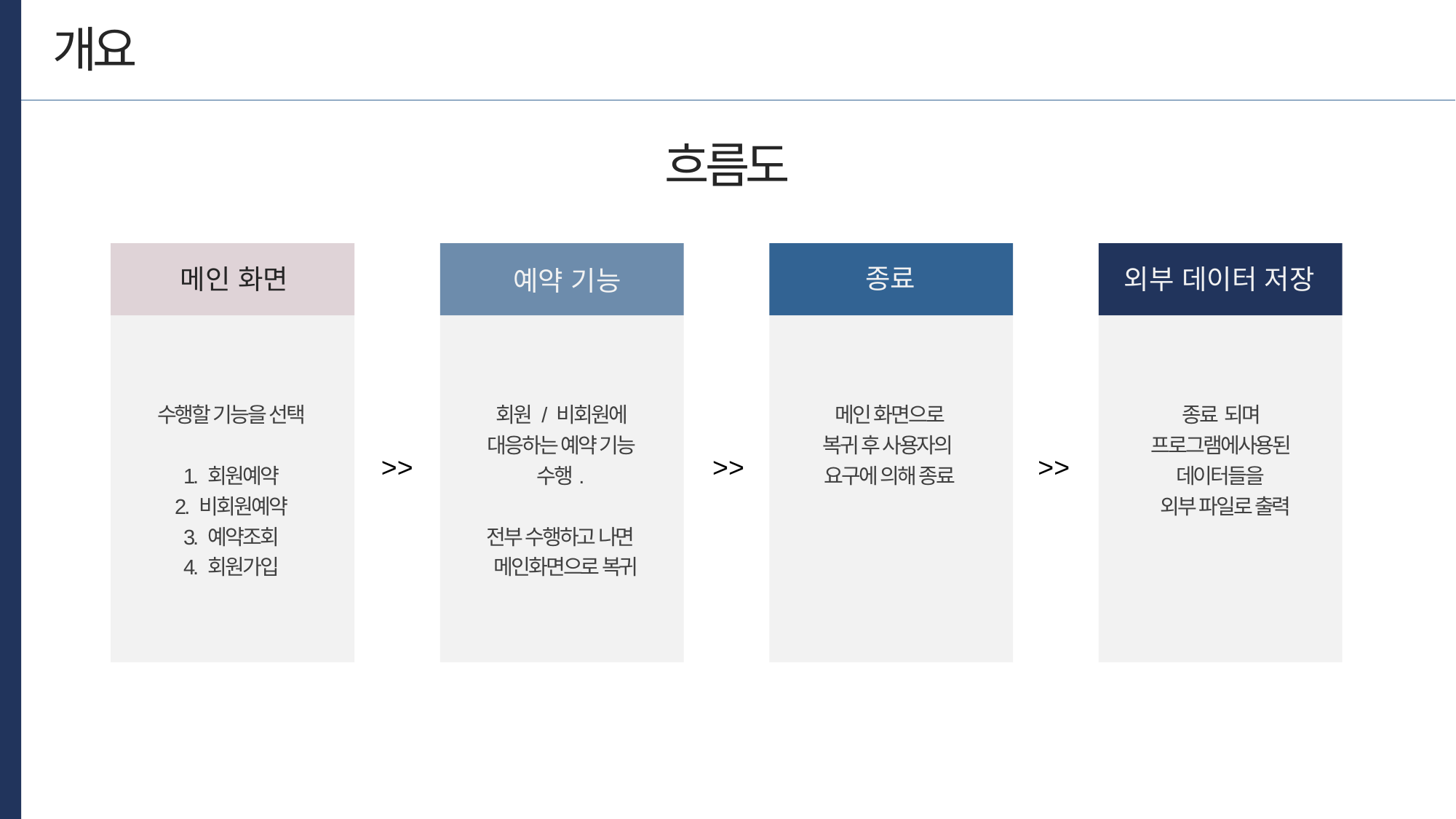

개요
흐름도

종료
메인 화면
외부 데이터 저장
예약 기능
수행할 기능을 선택

1. 회원예약
2. 비회원예약
3. 예약조회
4. 회원가입
회원 / 비회원에 대응하는 예약 기능 수행.

전부 수행하고 나면
 메인화면으로 복귀
메인 화면으로
복귀 후 사용자의
요구에 의해 종료
종료  되며 프로그램에사용된 데이터들을
 외부 파일로 출력
>>
>>
>>